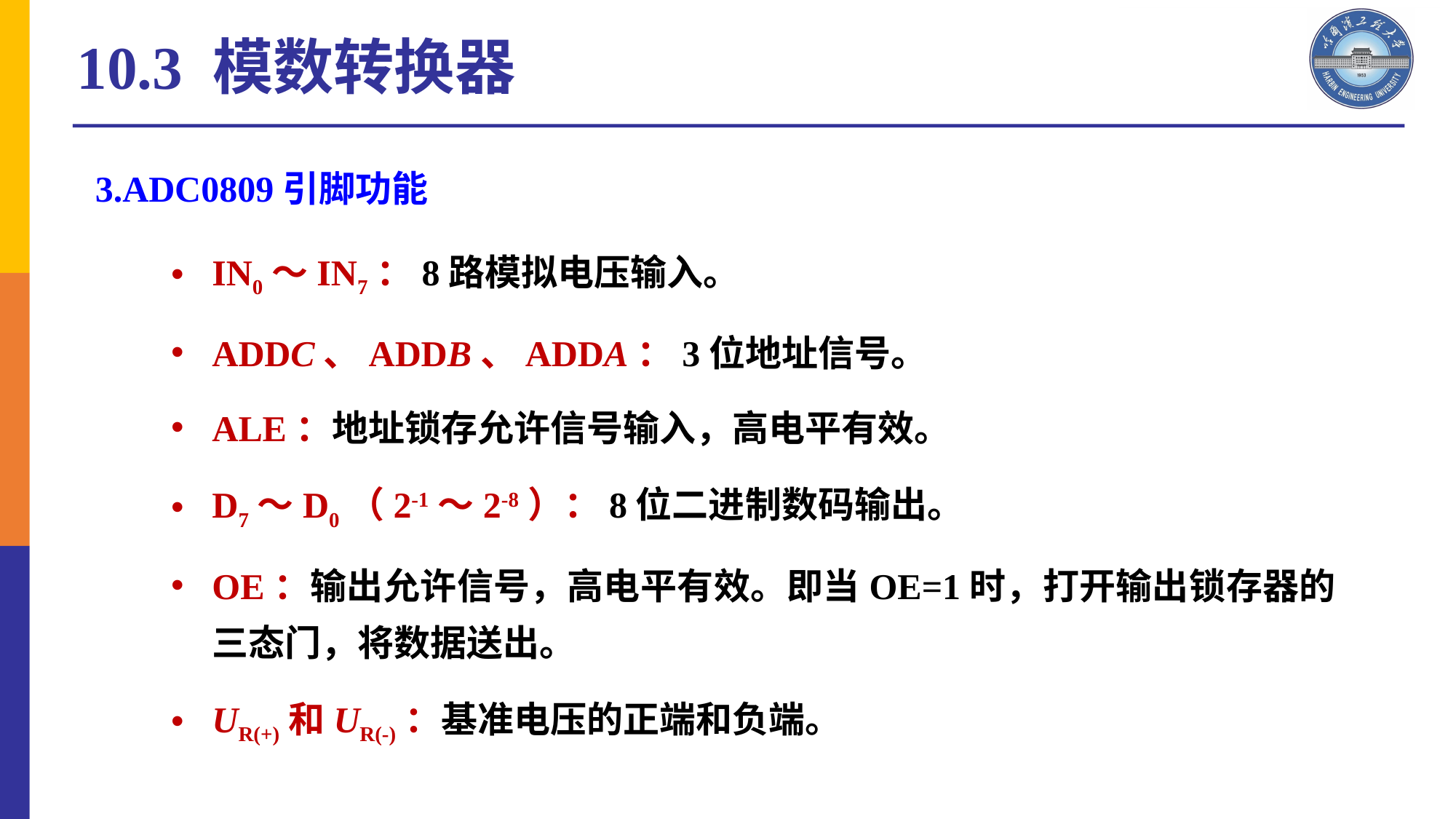

10.3 模数转换器
3.ADC0809引脚功能
IN0～IN7：8路模拟电压输入。
ADDC、ADDB、ADDA：3位地址信号。
ALE：地址锁存允许信号输入，高电平有效。
D7～D0（2-1～2-8）：8位二进制数码输出。
OE：输出允许信号，高电平有效。即当OE=1时，打开输出锁存器的三态门，将数据送出。
UR(+)和UR(-)：基准电压的正端和负端。